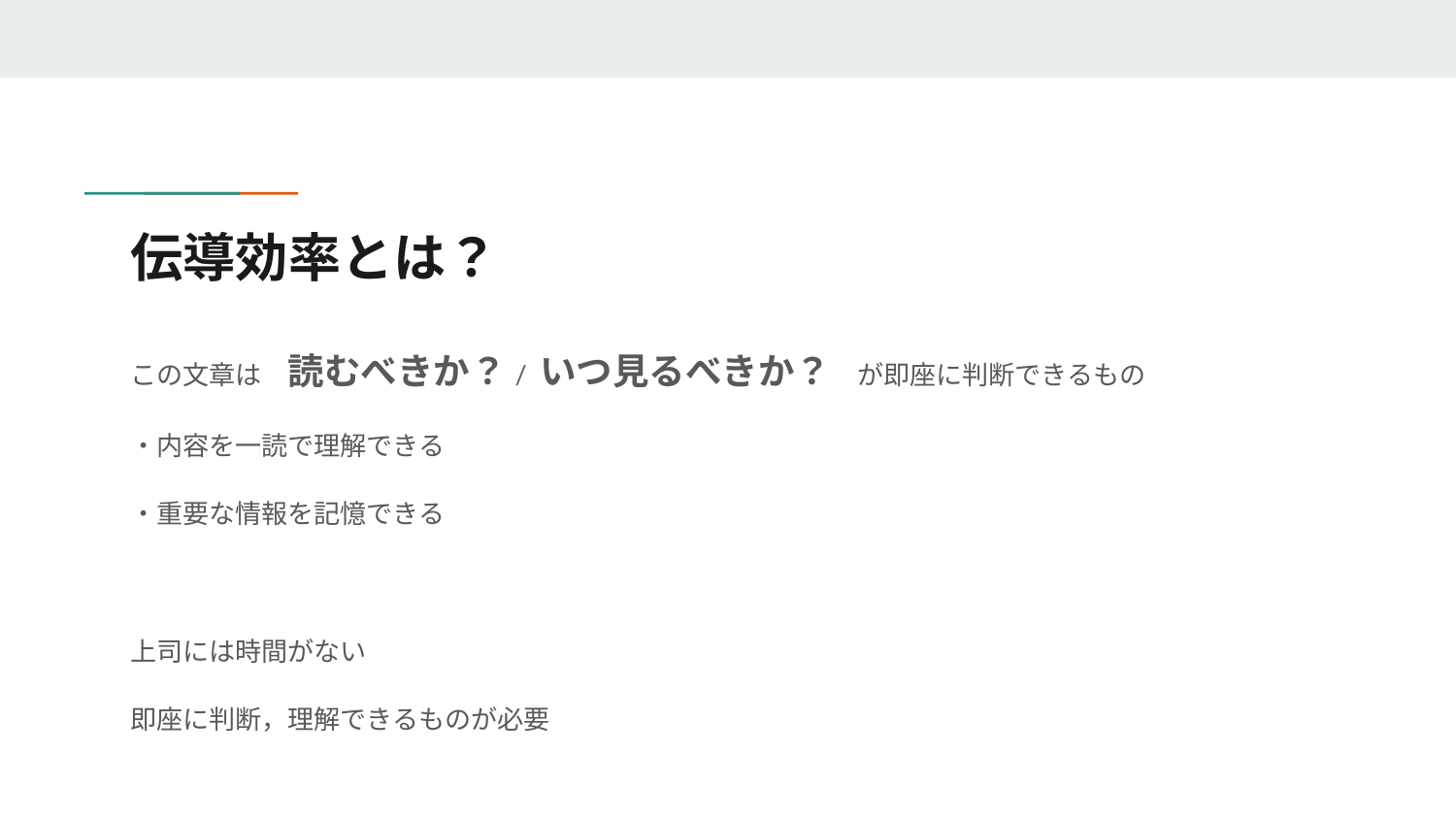

# 伝導効率とは？
この文章は　読むべきか？/ いつ見るべきか？　が即座に判断できるもの
・内容を一読で理解できる
・重要な情報を記憶できる

上司には時間がない
即座に判断，理解できるものが必要